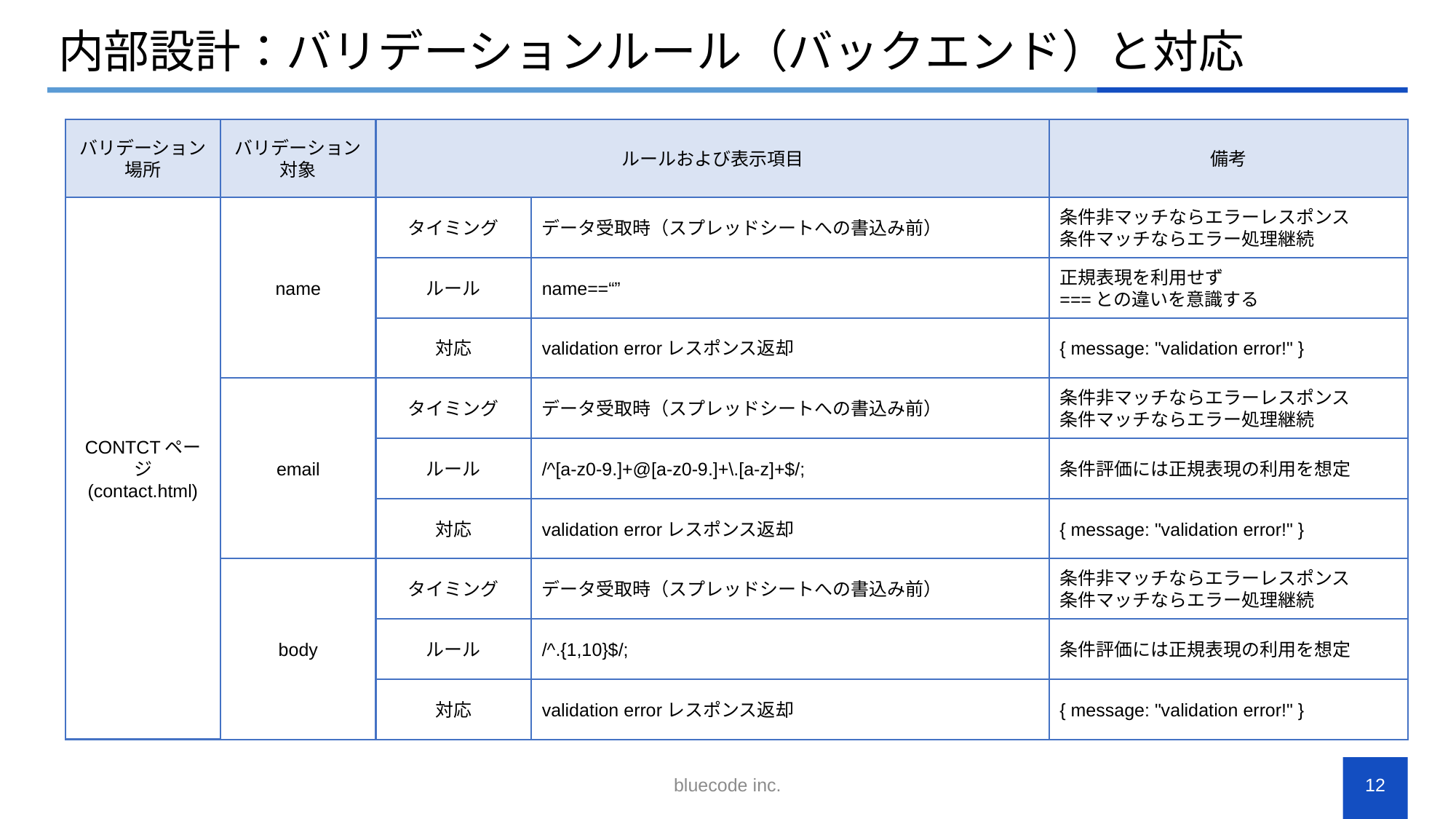

# 内部設計：バリデーションルール（バックエンド）と対応
バリデーション場所
バリデーション対象
ルールおよび表示項目
備考
CONTCTページ
(contact.html)
name
タイミング
データ受取時（スプレッドシートへの書込み前）
条件非マッチならエラーレスポンス
条件マッチならエラー処理継続
ルール
name==“”
正規表現を利用せず
===との違いを意識する
対応
validation errorレスポンス返却
{ message: "validation error!" }
email
タイミング
データ受取時（スプレッドシートへの書込み前）
条件非マッチならエラーレスポンス
条件マッチならエラー処理継続
ルール
/^[a-z0-9.]+@[a-z0-9.]+\.[a-z]+$/;
条件評価には正規表現の利用を想定
対応
validation errorレスポンス返却
{ message: "validation error!" }
body
タイミング
データ受取時（スプレッドシートへの書込み前）
条件非マッチならエラーレスポンス
条件マッチならエラー処理継続
ルール
/^.{1,10}$/;
条件評価には正規表現の利用を想定
対応
validation errorレスポンス返却
{ message: "validation error!" }
bluecode inc.
12